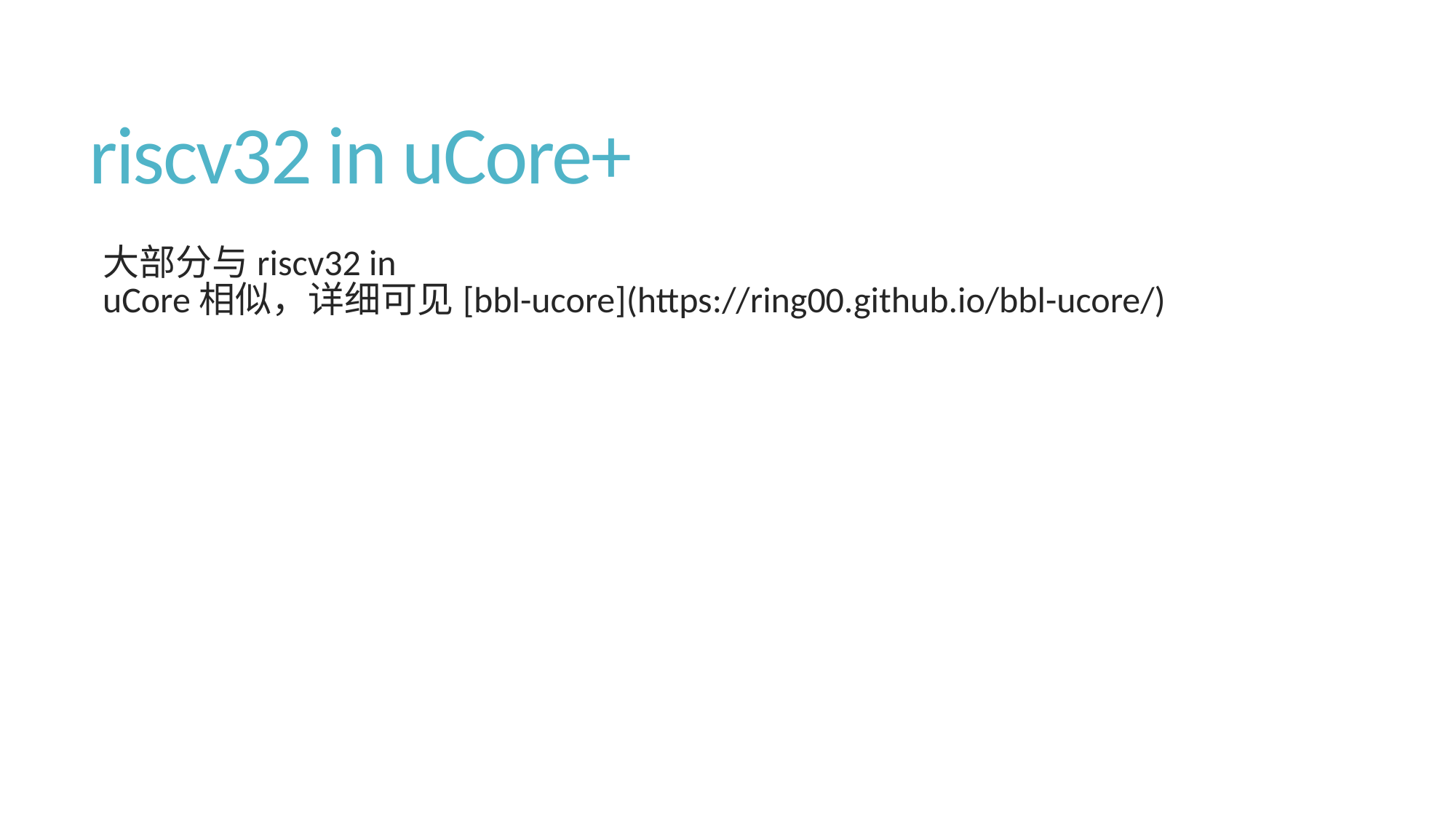

# riscv32 in uCore+
大部分与riscv32 in uCore相似，详细可见[bbl-ucore](https://ring00.github.io/bbl-ucore/)